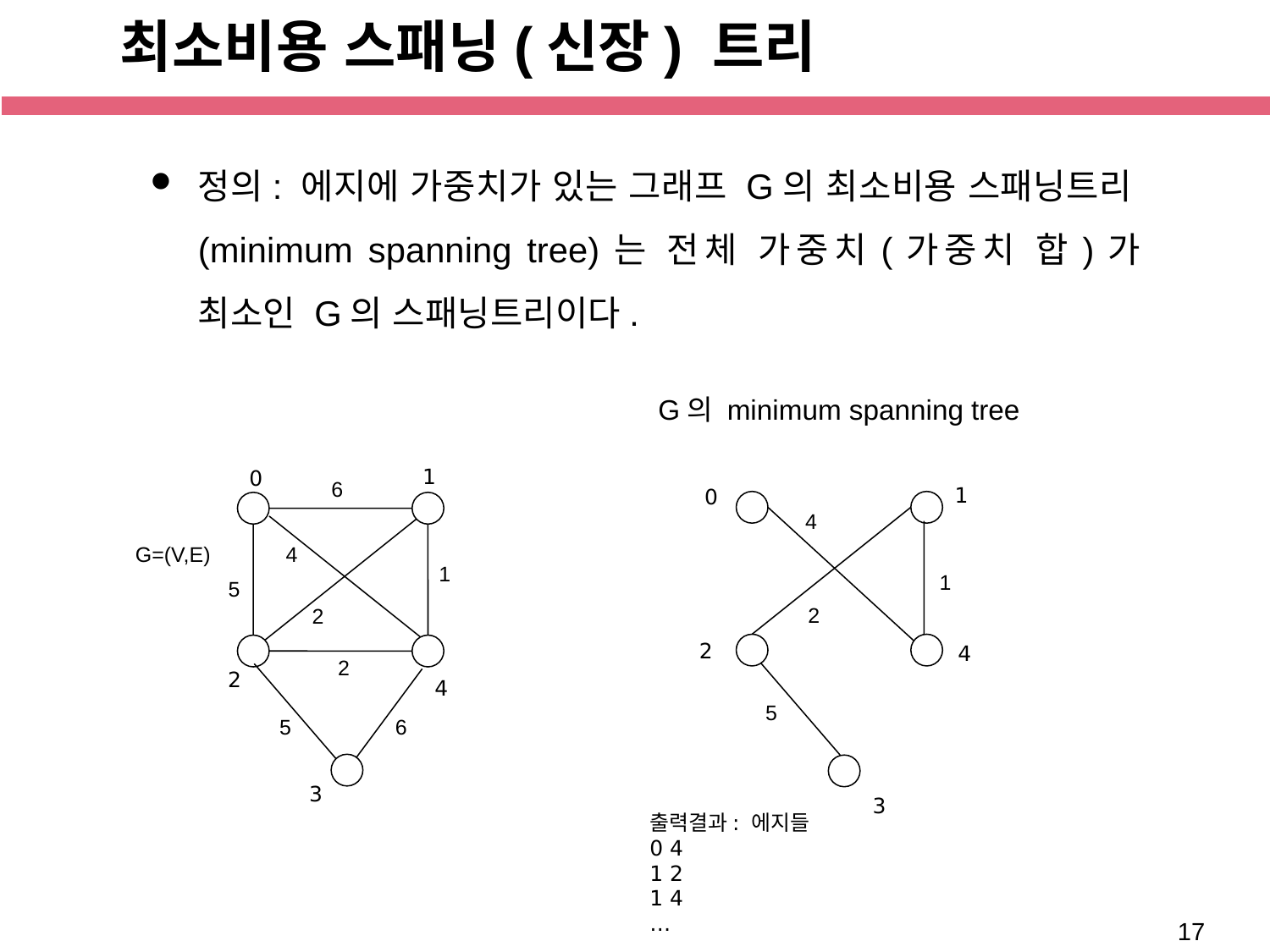

# 최소비용 스패닝(신장) 트리
정의: 에지에 가중치가 있는 그래프 G의 최소비용 스패닝트리(minimum spanning tree)는 전체 가중치(가중치 합)가 최소인 G의 스패닝트리이다.
G의 minimum spanning tree
1
0

G=(V,E)

2
4

3
6
1
0

4

4
1
1
5
2
2
2

4
2
5
5
6

3
출력결과: 에지들
0 4
1 2
1 4
…